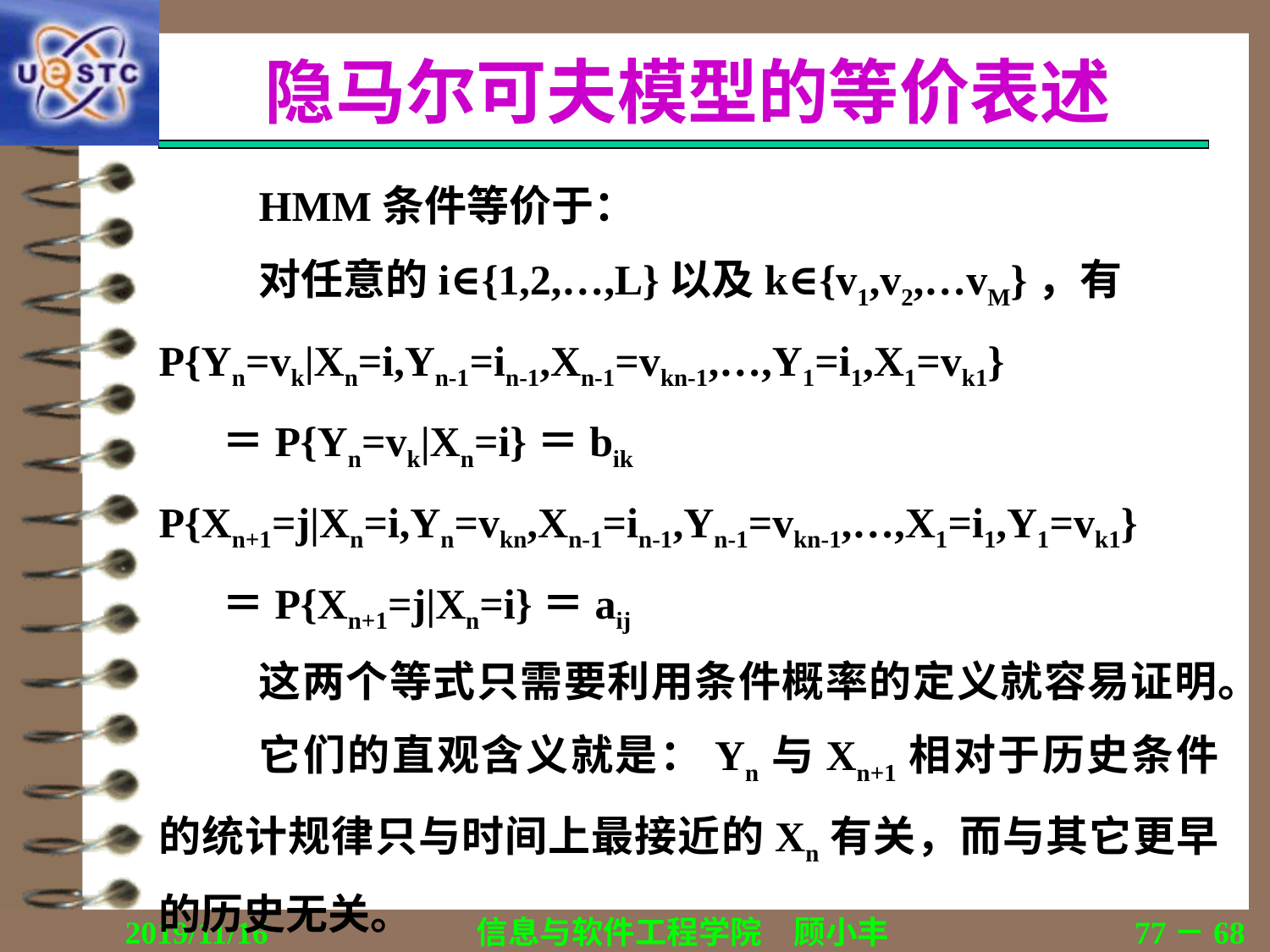

# 隐马尔可夫模型的等价表述
HMM条件等价于：
对任意的i∈{1,2,…,L}以及k∈{v1,v2,…vM}，有
P{Yn=vk|Xn=i,Yn-1=in-1,Xn-1=vkn-1,…,Y1=i1,X1=vk1}
＝P{Yn=vk|Xn=i}＝bik
P{Xn+1=j|Xn=i,Yn=vkn,Xn-1=in-1,Yn-1=vkn-1,…,X1=i1,Y1=vk1}
＝P{Xn+1=j|Xn=i}＝aij
这两个等式只需要利用条件概率的定义就容易证明。
它们的直观含义就是：Yn与Xn+1相对于历史条件的统计规律只与时间上最接近的Xn有关，而与其它更早的历史无关。
2019/11/16
信息与软件工程学院　顾小丰
77－68